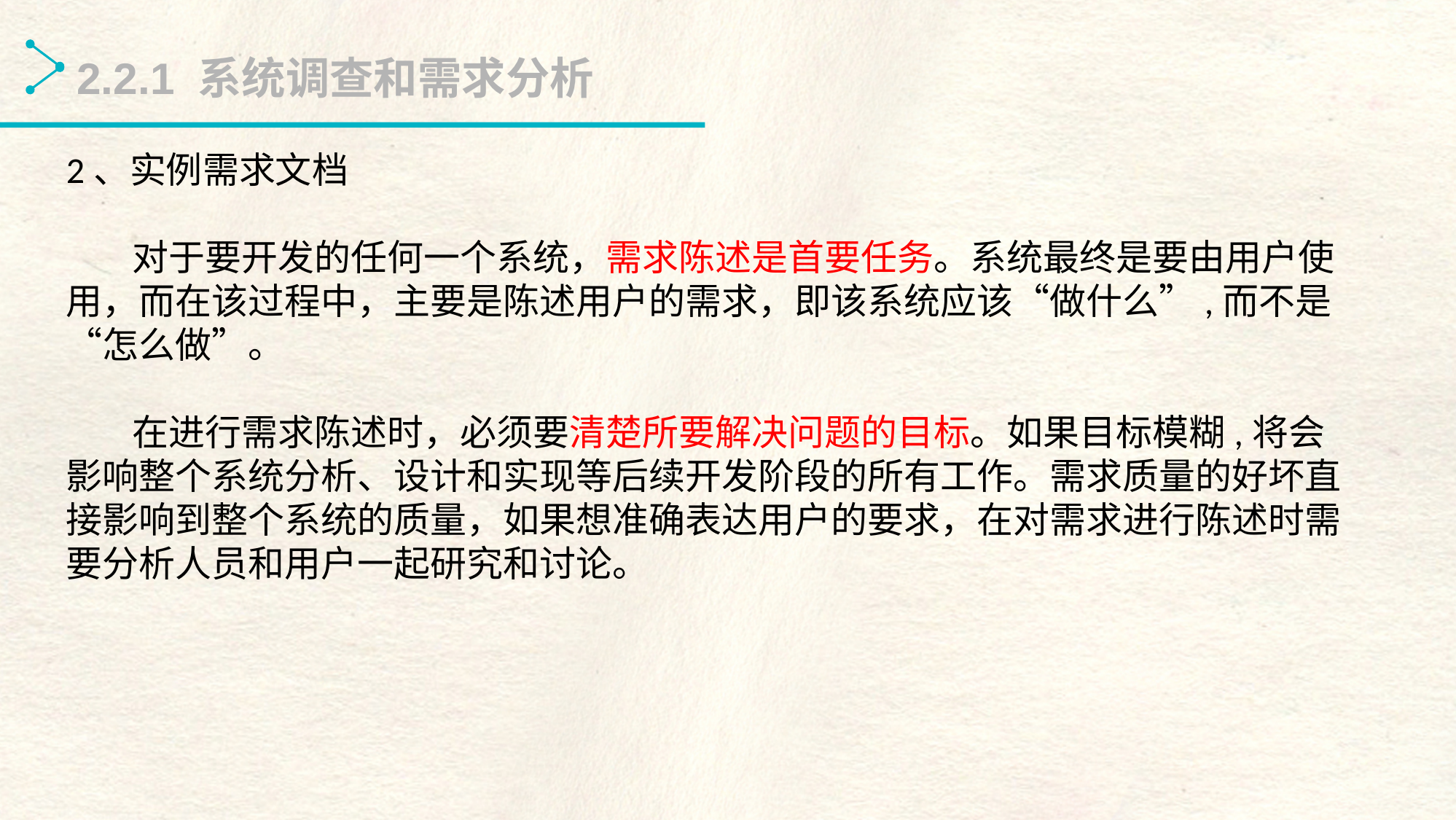

2.2.1 系统调查和需求分析

2、实例需求文档

       对于要开发的任何一个系统，需求陈述是首要任务。系统最终是要由用户使用，而在该过程中，主要是陈述用户的需求，即该系统应该“做什么”,而不是“怎么做”。

       在进行需求陈述时，必须要清楚所要解决问题的目标。如果目标模糊,将会影响整个系统分析、设计和实现等后续开发阶段的所有工作。需求质量的好坏直接影响到整个系统的质量，如果想准确表达用户的要求，在对需求进行陈述时需要分析人员和用户一起研究和讨论。